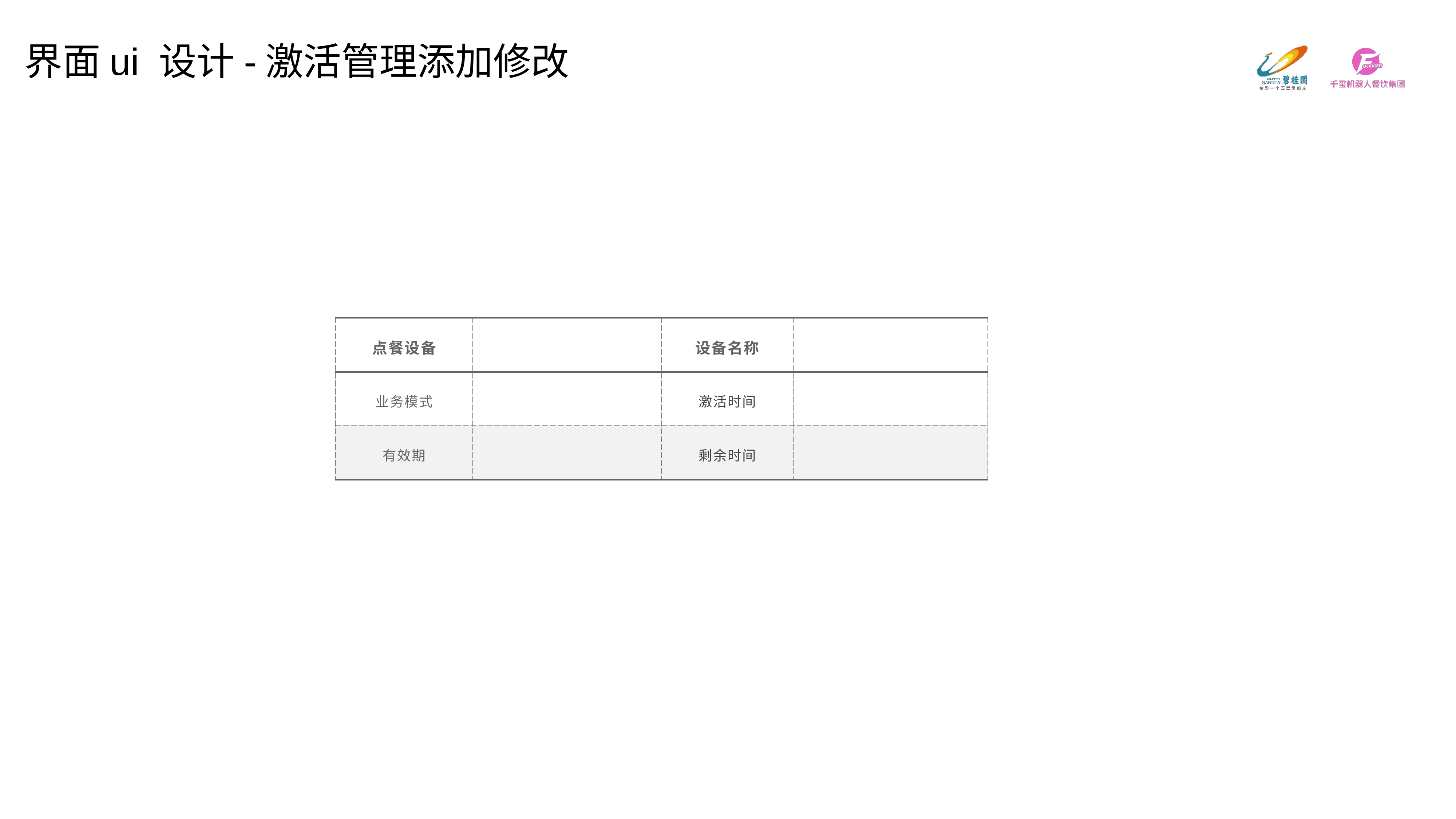

界面ui 设计-激活管理添加修改
| 点餐设备 |  | 设备名称 |  |
| --- | --- | --- | --- |
| 业务模式 |  | 激活时间 |  |
| 有效期 |  | 剩余时间 |  |